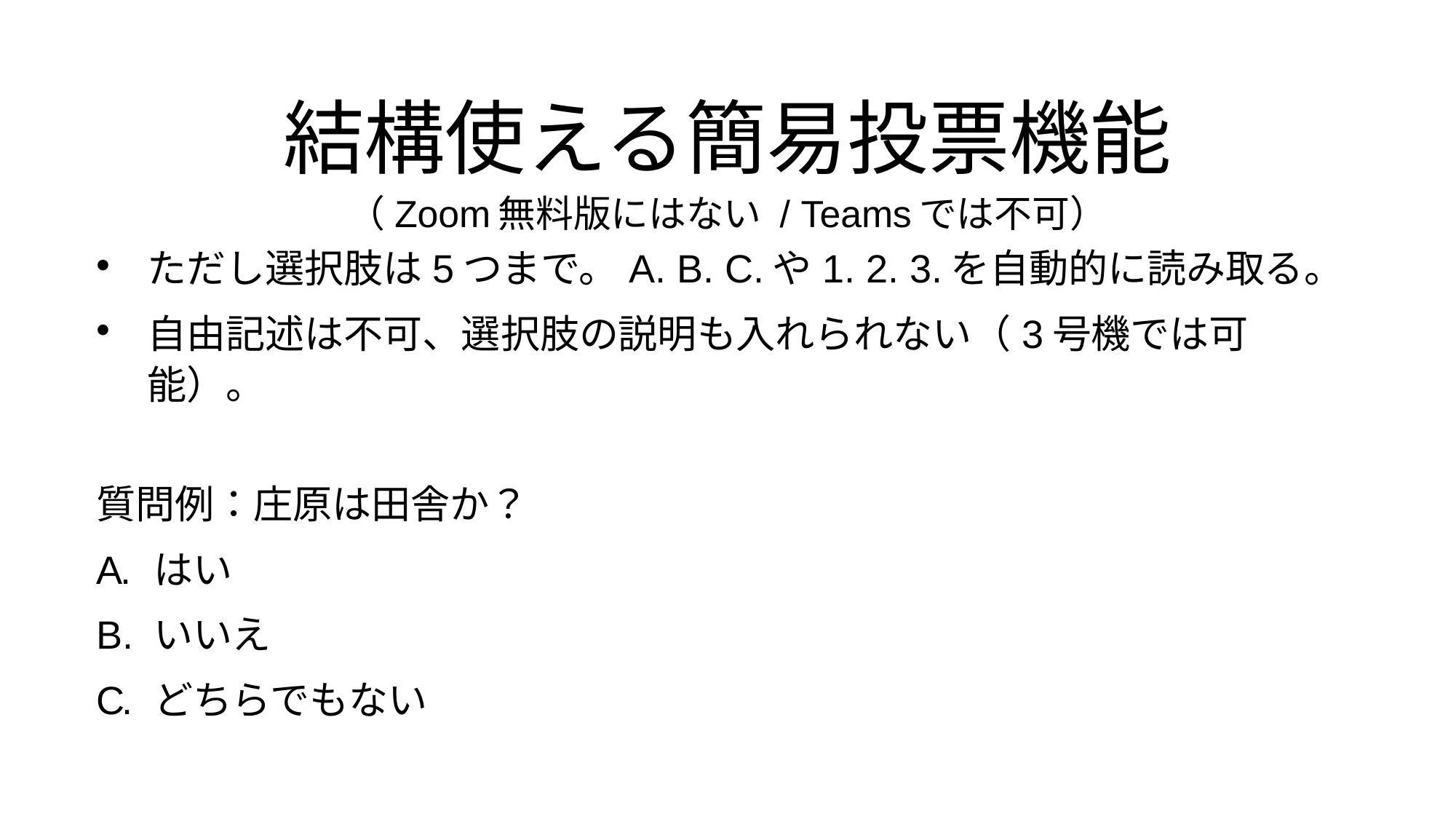

結構使える簡易投票機能
（Zoom無料版にはない / Teamsでは不可）
ただし選択肢は5つまで。A. B. C.や1. 2. 3.を自動的に読み取る。
自由記述は不可、選択肢の説明も入れられない（3号機では可能）。

質問例：庄原は田舎か？
はい
いいえ
どちらでもない